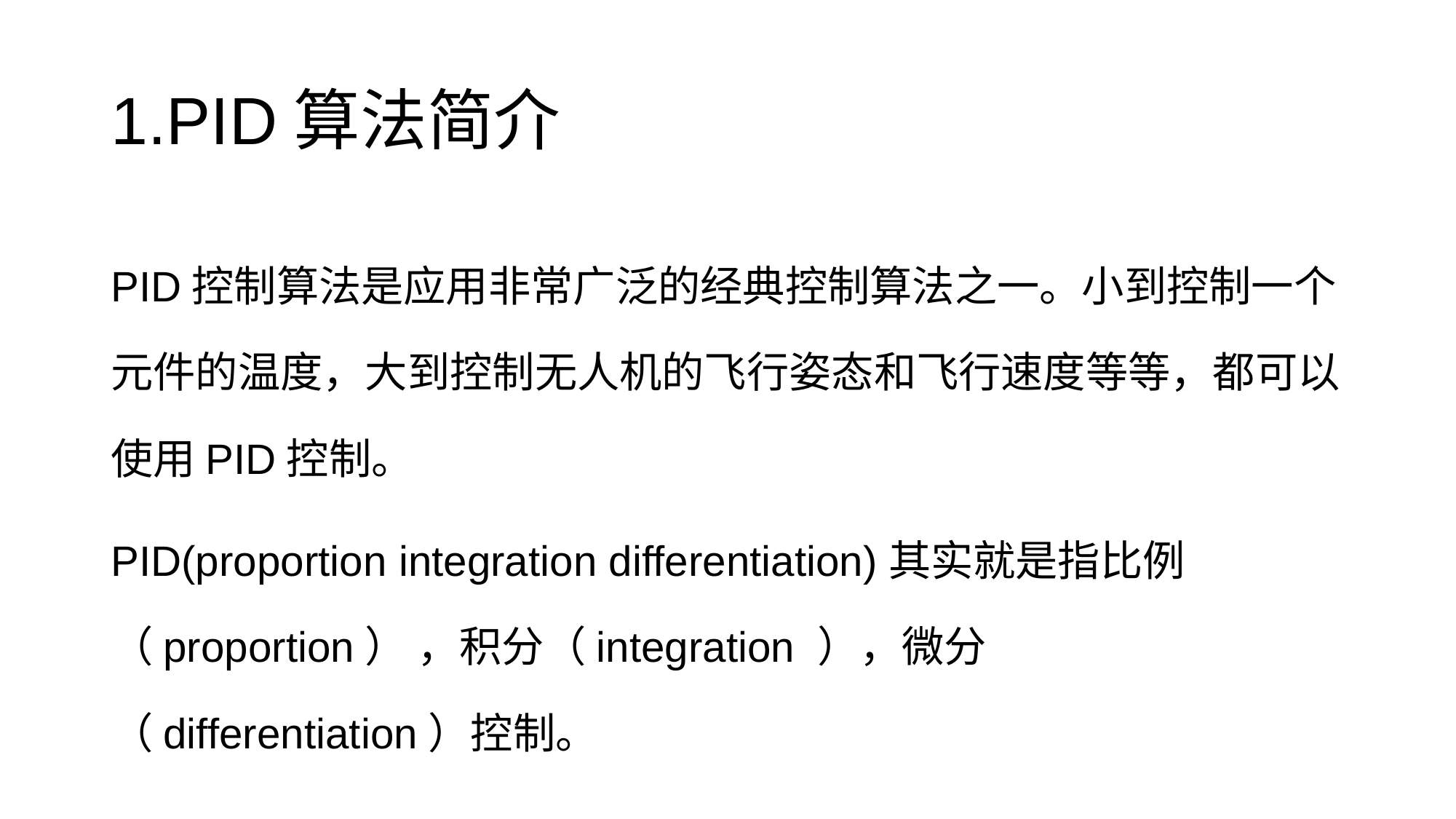

# 1.PID算法简介
PID控制算法是应用非常广泛的经典控制算法之一。小到控制一个元件的温度，大到控制无人机的飞行姿态和飞行速度等等，都可以使用PID控制。
PID(proportion integration differentiation)其实就是指比例（proportion） ，积分（integration ），微分（differentiation）控制。